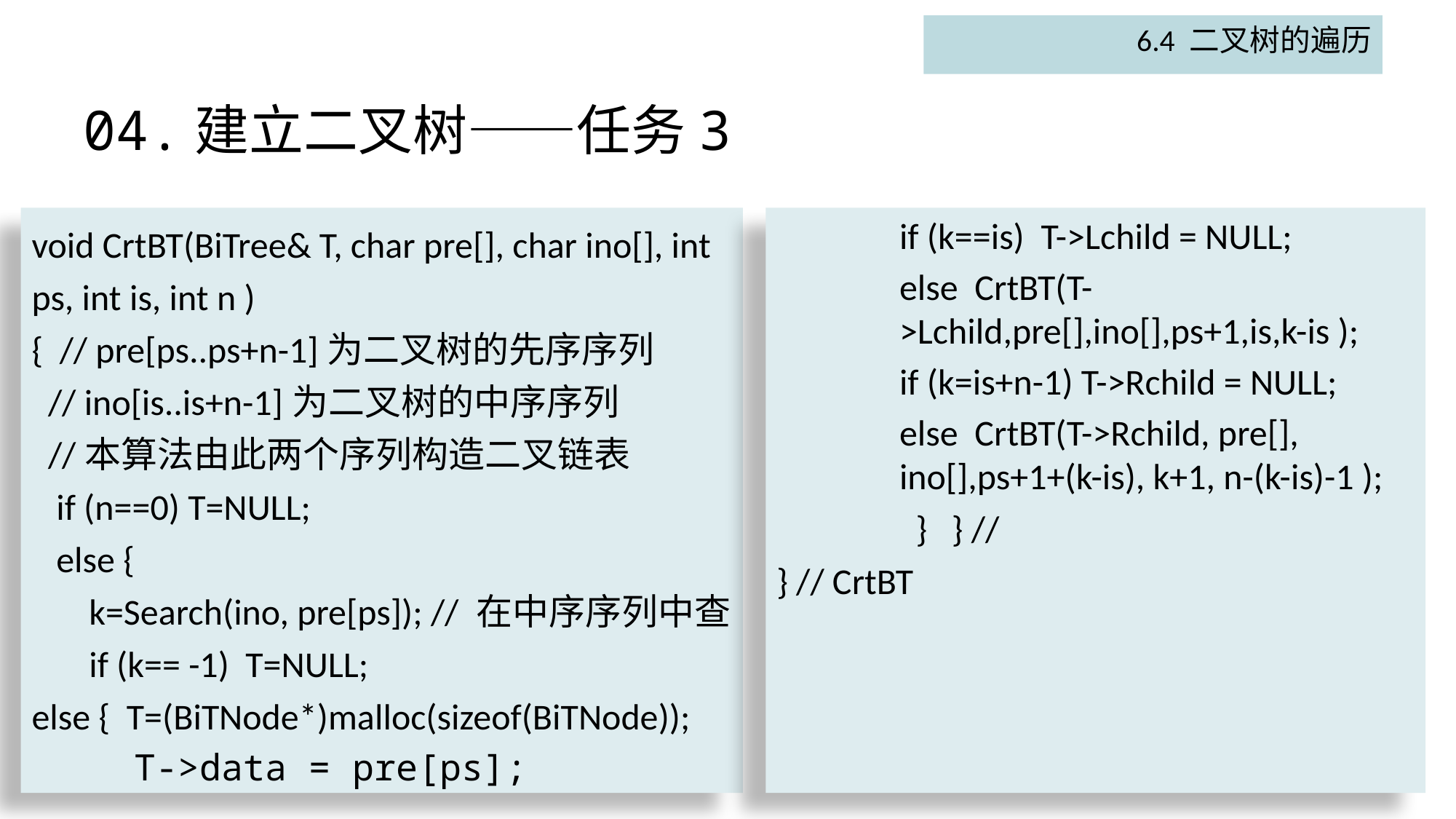

6.4 二叉树的遍历
# 04.建立二叉树——任务3
void CrtBT(BiTree& T, char pre[], char ino[], int ps, int is, int n )
{  // pre[ps..ps+n-1]为二叉树的先序序列
  // ino[is..is+n-1]为二叉树的中序序列
  //本算法由此两个序列构造二叉链表
   if (n==0) T=NULL;
   else {
       k=Search(ino, pre[ps]); // 在中序序列中查
       if (k== -1)  T=NULL;
else {  T=(BiTNode*)malloc(sizeof(BiTNode));
T->data = pre[ps];

if (k==is)  T->Lchild = NULL;
else  CrtBT(T->Lchild,pre[],ino[],ps+1,is,k-is );
if (k=is+n-1) T->Rchild = NULL;
else  CrtBT(T->Rchild, pre[], ino[],ps+1+(k-is), k+1, n-(k-is)-1 );
                 }   } //
} // CrtBT